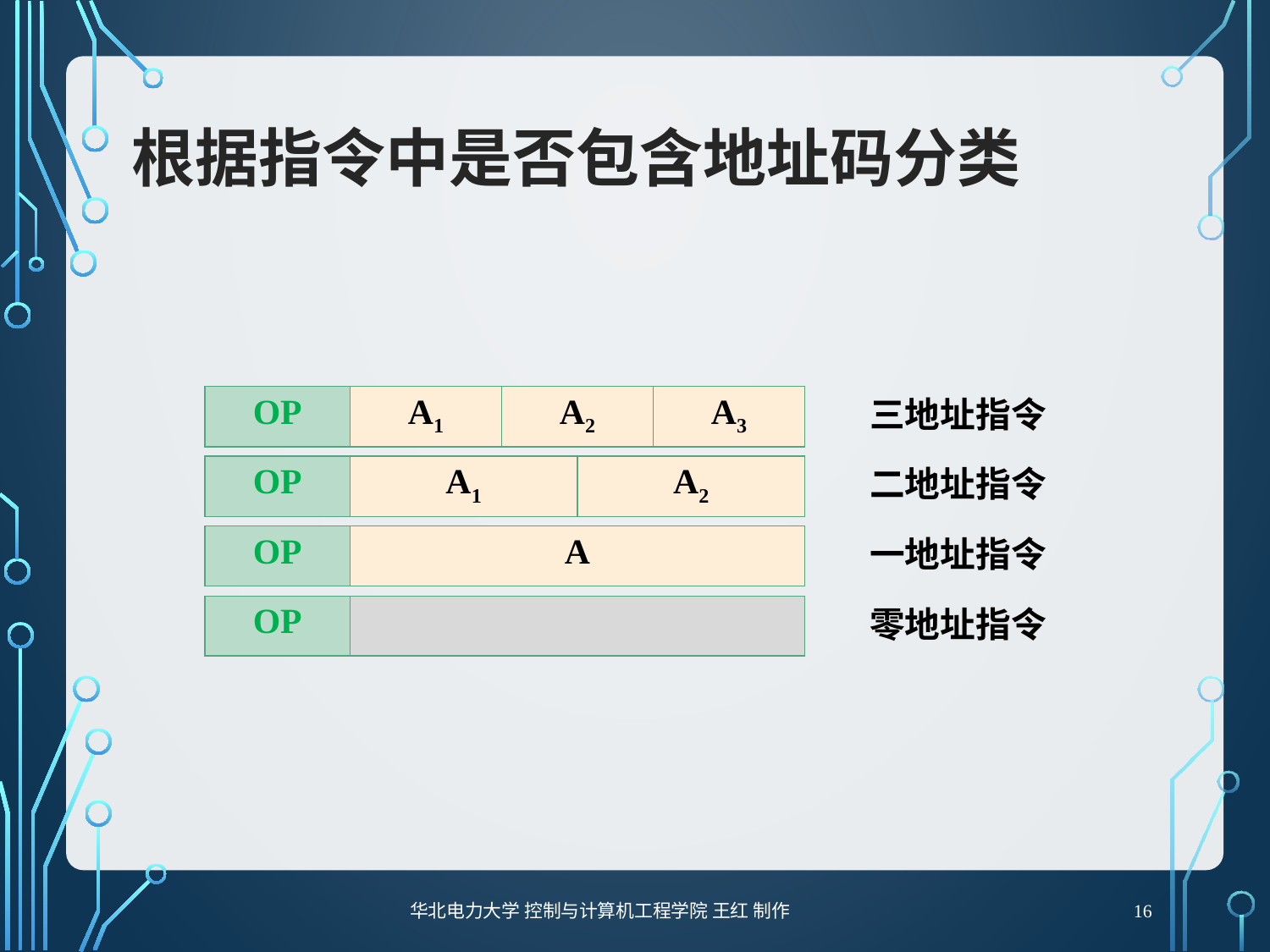

# 根据指令中是否包含地址码分类
| OP | A1 | A2 | A3 |
| --- | --- | --- | --- |
三地址指令
| OP | A1 | A2 |
| --- | --- | --- |
二地址指令
| OP | A |
| --- | --- |
一地址指令
| OP |  |
| --- | --- |
零地址指令
16
华北电力大学 控制与计算机工程学院 王红 制作